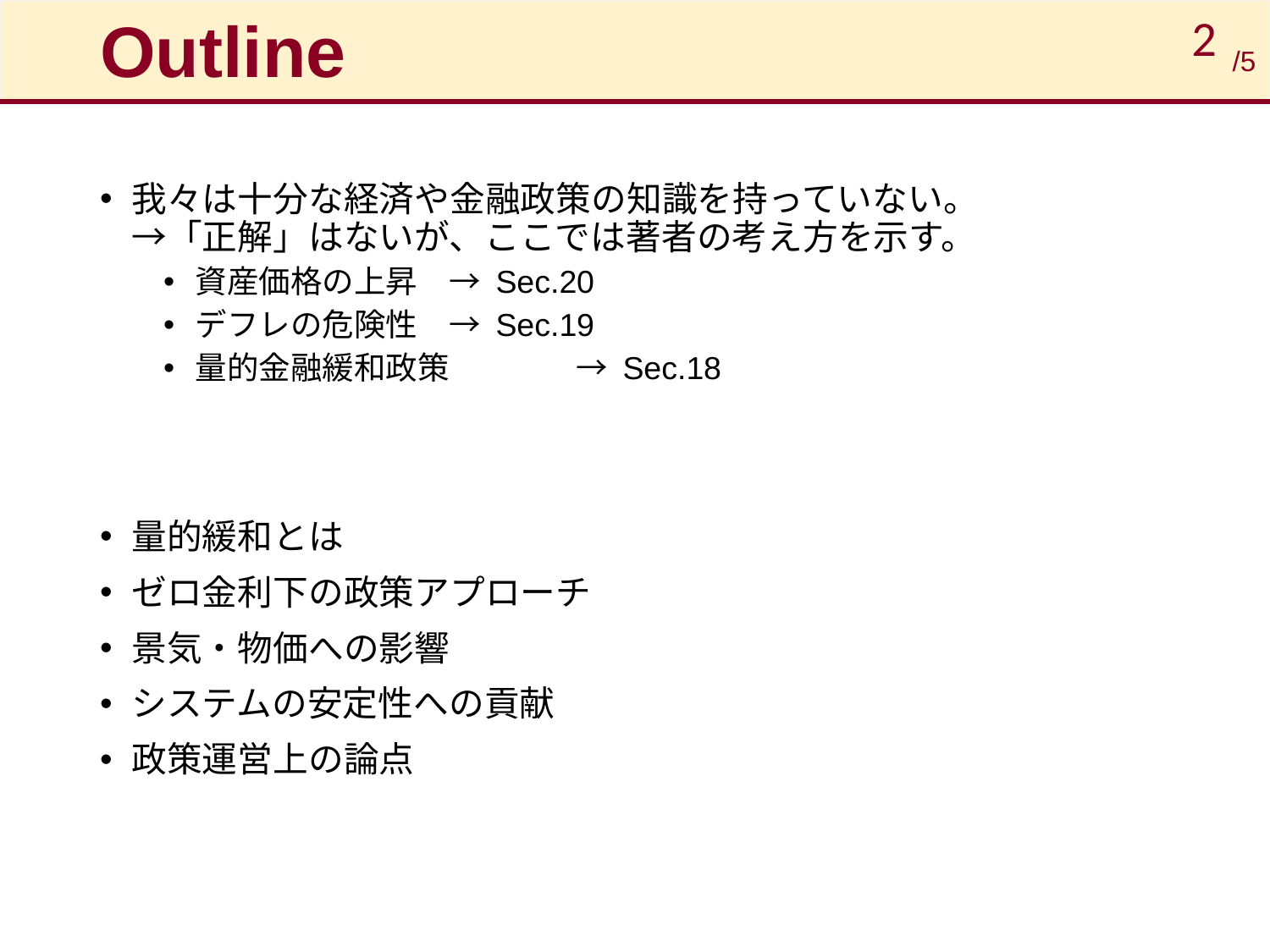

# Outline
2
/5

我々は十分な経済や金融政策の知識を持っていない。
→「正解」はないが、ここでは著者の考え方を示す。
資産価格の上昇	→ Sec.20
デフレの危険性	→ Sec.19
量的金融緩和政策	→ Sec.18

量的緩和とは
ゼロ金利下の政策アプローチ
景気・物価への影響
システムの安定性への貢献
政策運営上の論点